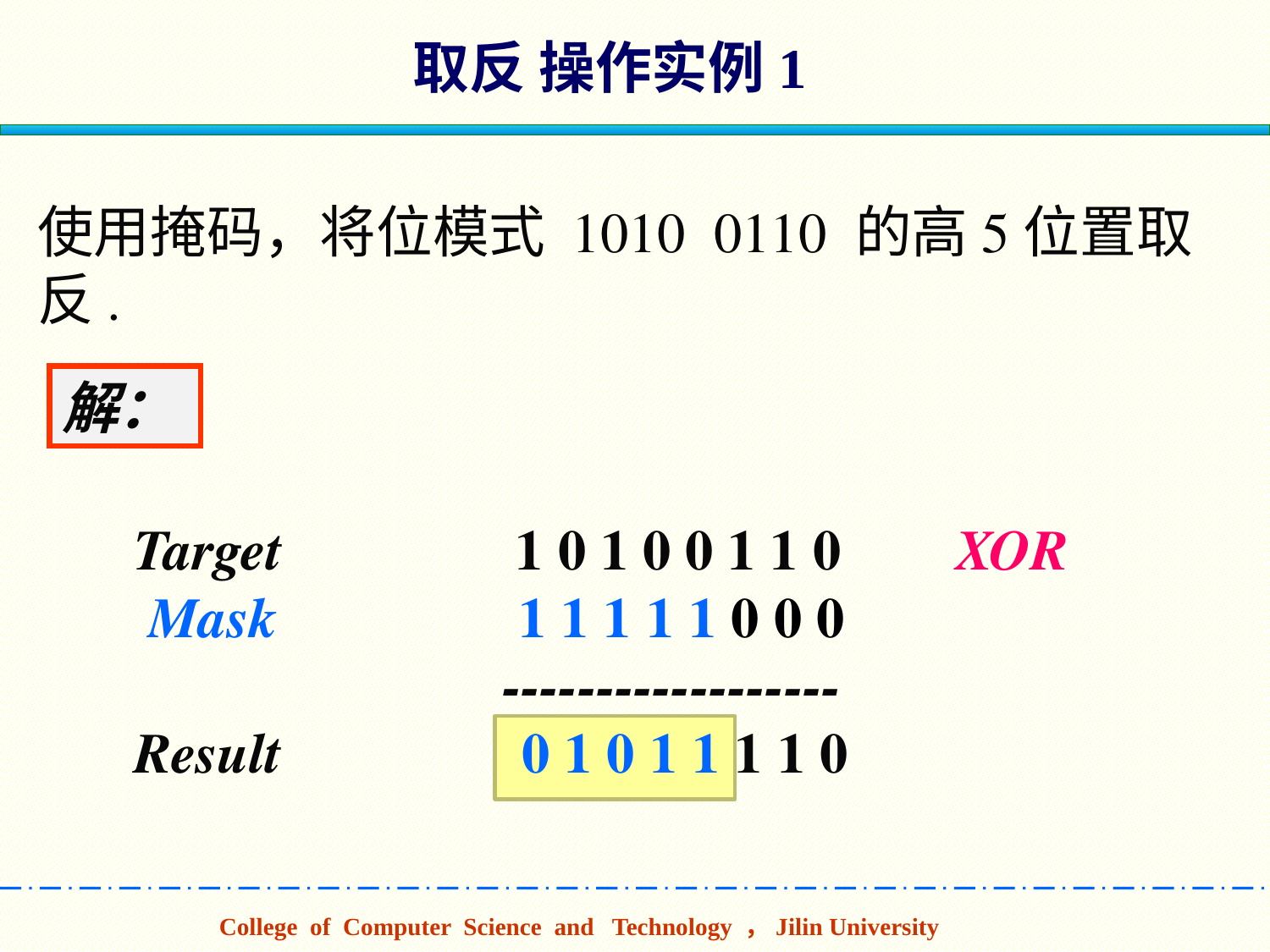

取反 操作实例1
使用掩码，将位模式 1010  0110 的高5位置取反.
解：
Target  		1 0 1 0 0 1 1 0        XOR
 Mask                 1 1 1 1 1 0 0 0
                          ------------------
Result                 0 1 0 1 1 1 1 0